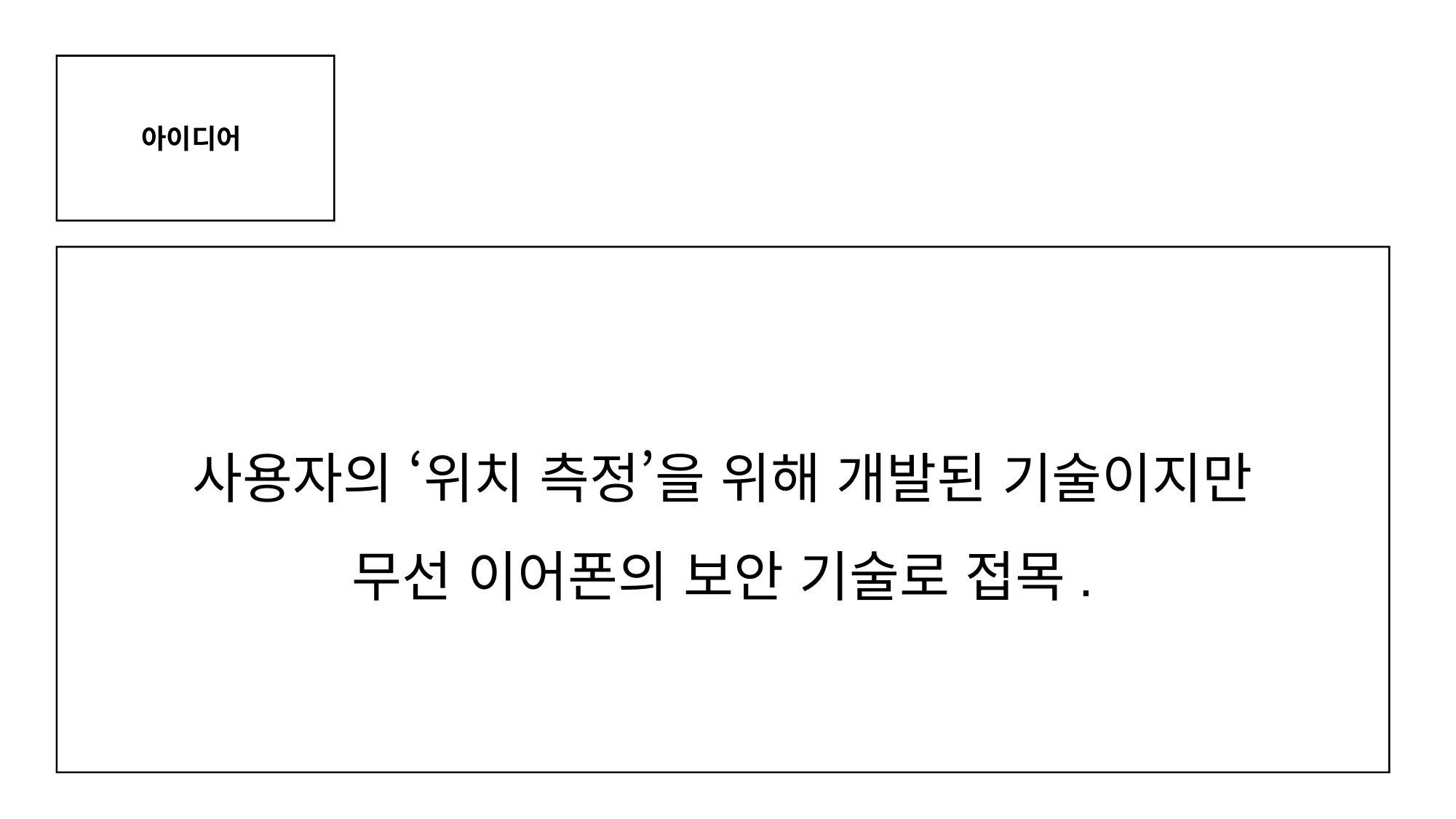

아이디어
사용자의 ‘위치 측정’을 위해 개발된 기술이지만
무선 이어폰의 보안 기술로 접목.